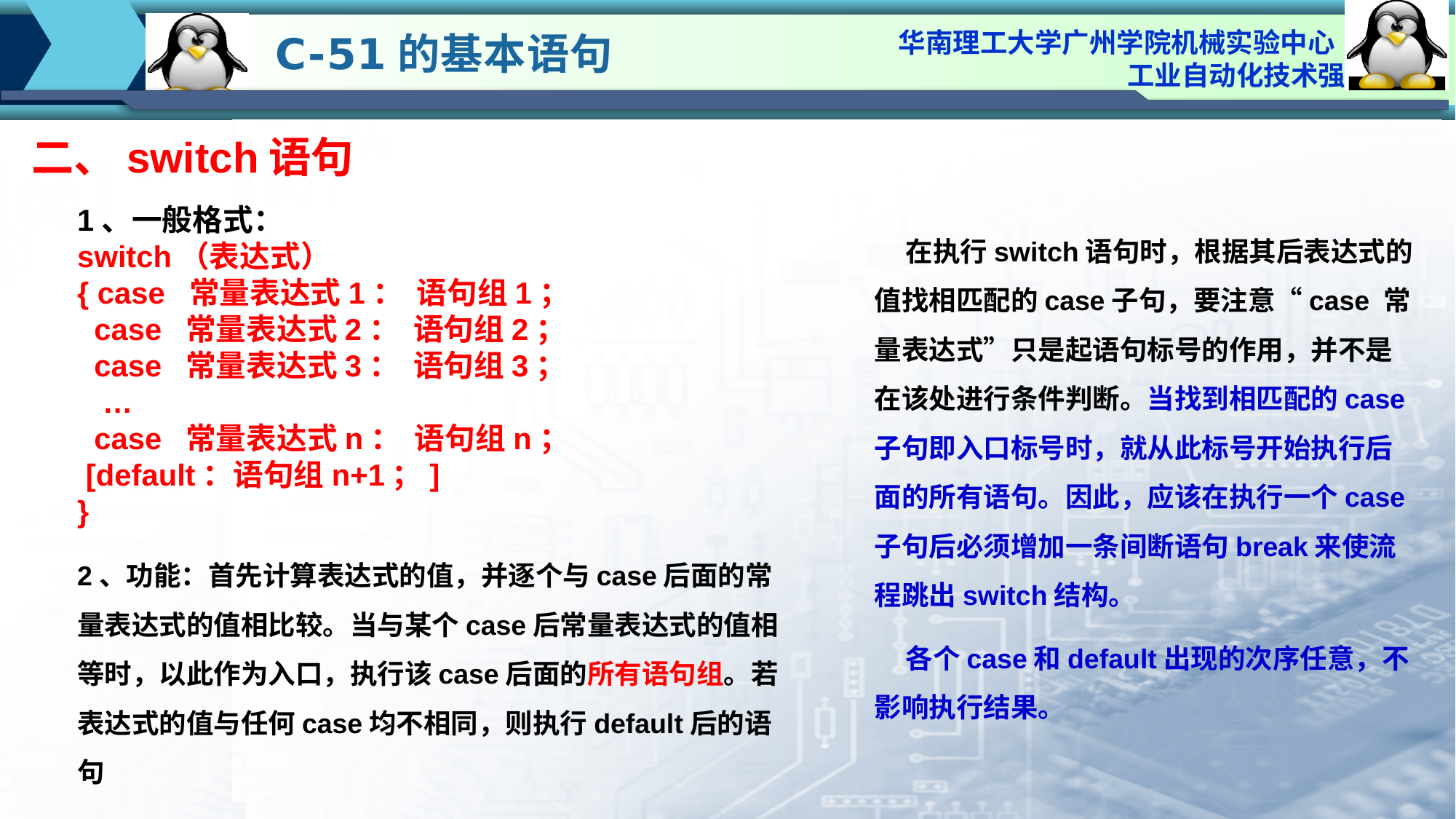

C-51的基本语句
二、switch语句
1、一般格式：
switch（表达式）
{ case  常量表达式1：  语句组1；
  case  常量表达式2：  语句组2；
  case  常量表达式3：  语句组3；
   …
  case  常量表达式n：  语句组n；
 [default：语句组n+1；]
}
2、功能：首先计算表达式的值，并逐个与case后面的常量表达式的值相比较。当与某个case后常量表达式的值相等时，以此作为入口，执行该case后面的所有语句组。若表达式的值与任何case均不相同，则执行default后的语句
    在执行switch语句时，根据其后表达式的值找相匹配的case子句，要注意“case 常量表达式”只是起语句标号的作用，并不是在该处进行条件判断。当找到相匹配的case子句即入口标号时，就从此标号开始执行后面的所有语句。因此，应该在执行一个case子句后必须增加一条间断语句break来使流程跳出switch结构。
    各个case和default出现的次序任意，不影响执行结果。